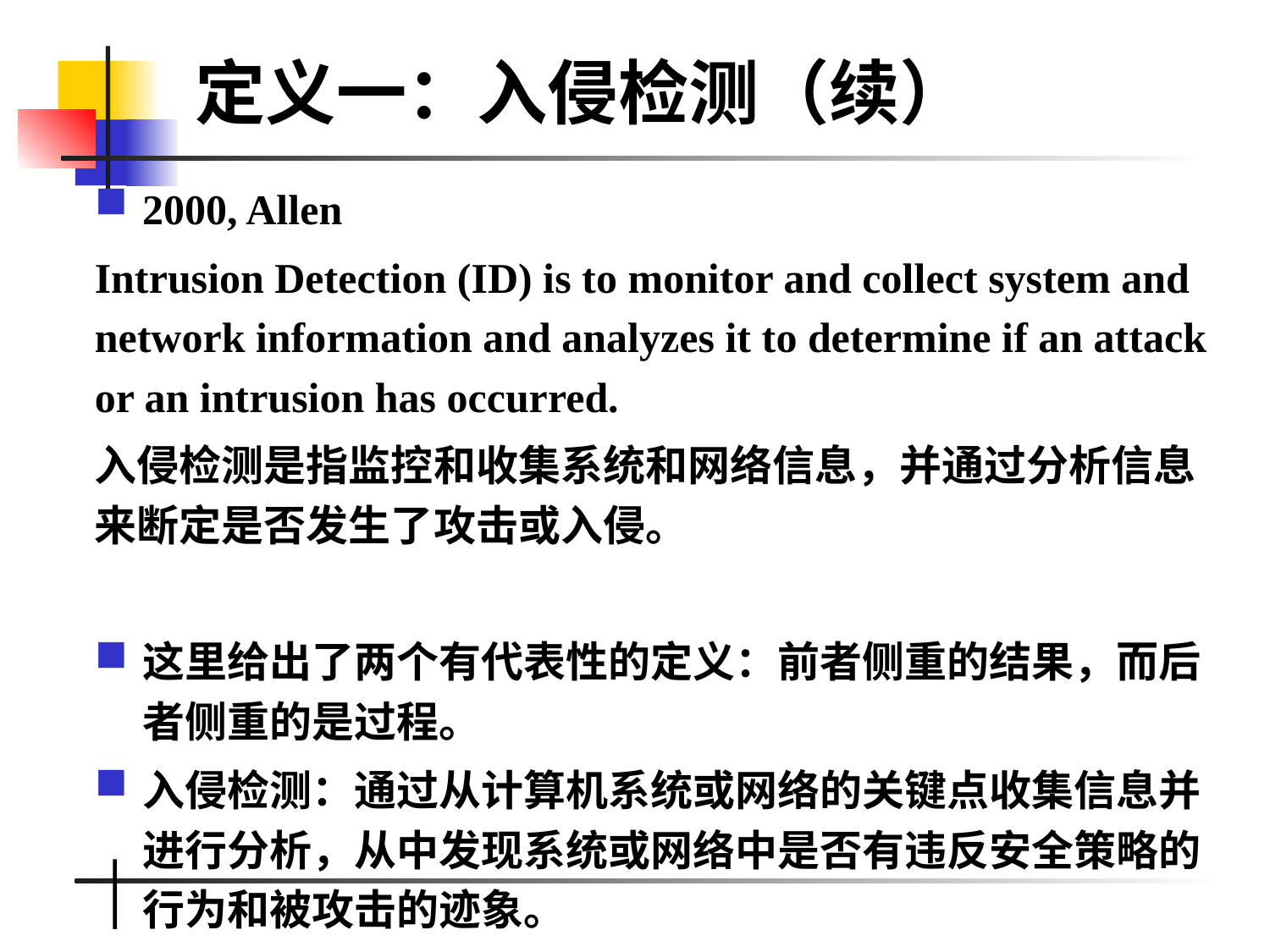

定义一：入侵检测（续）
2000, Allen
Intrusion Detection (ID) is to monitor and collect system and network information and analyzes it to determine if an attack or an intrusion has occurred.
入侵检测是指监控和收集系统和网络信息，并通过分析信息来断定是否发生了攻击或入侵。

这里给出了两个有代表性的定义：前者侧重的结果，而后者侧重的是过程。
入侵检测：通过从计算机系统或网络的关键点收集信息并进行分析，从中发现系统或网络中是否有违反安全策略的行为和被攻击的迹象。